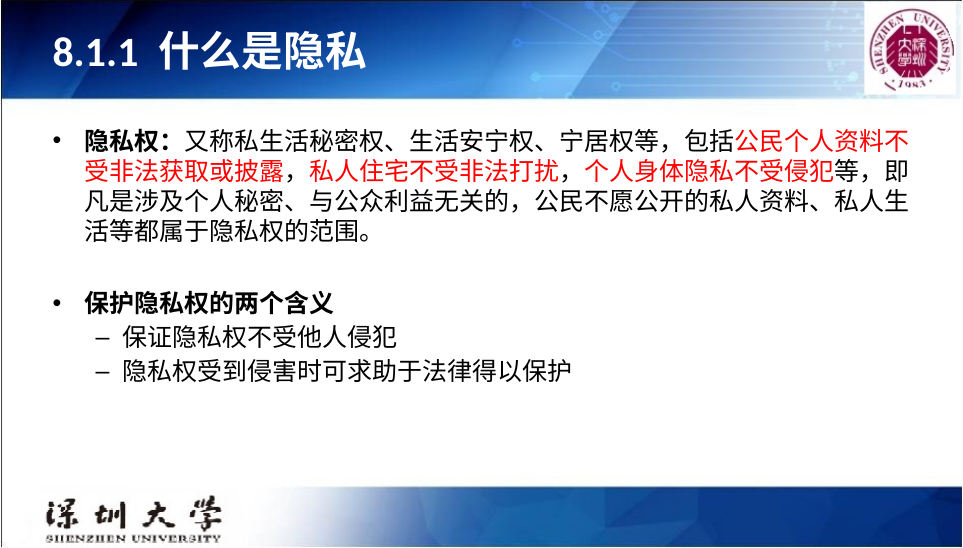

# 8.1.1 什么是隐私
隐私权：又称私生活秘密权、生活安宁权、宁居权等，包括公民个人资料不受非法获取或披露，私人住宅不受非法打扰，个人身体隐私不受侵犯等，即凡是涉及个人秘密、与公众利益无关的，公民不愿公开的私人资料、私人生活等都属于隐私权的范围。

保护隐私权的两个含义
保证隐私权不受他人侵犯
隐私权受到侵害时可求助于法律得以保护
289